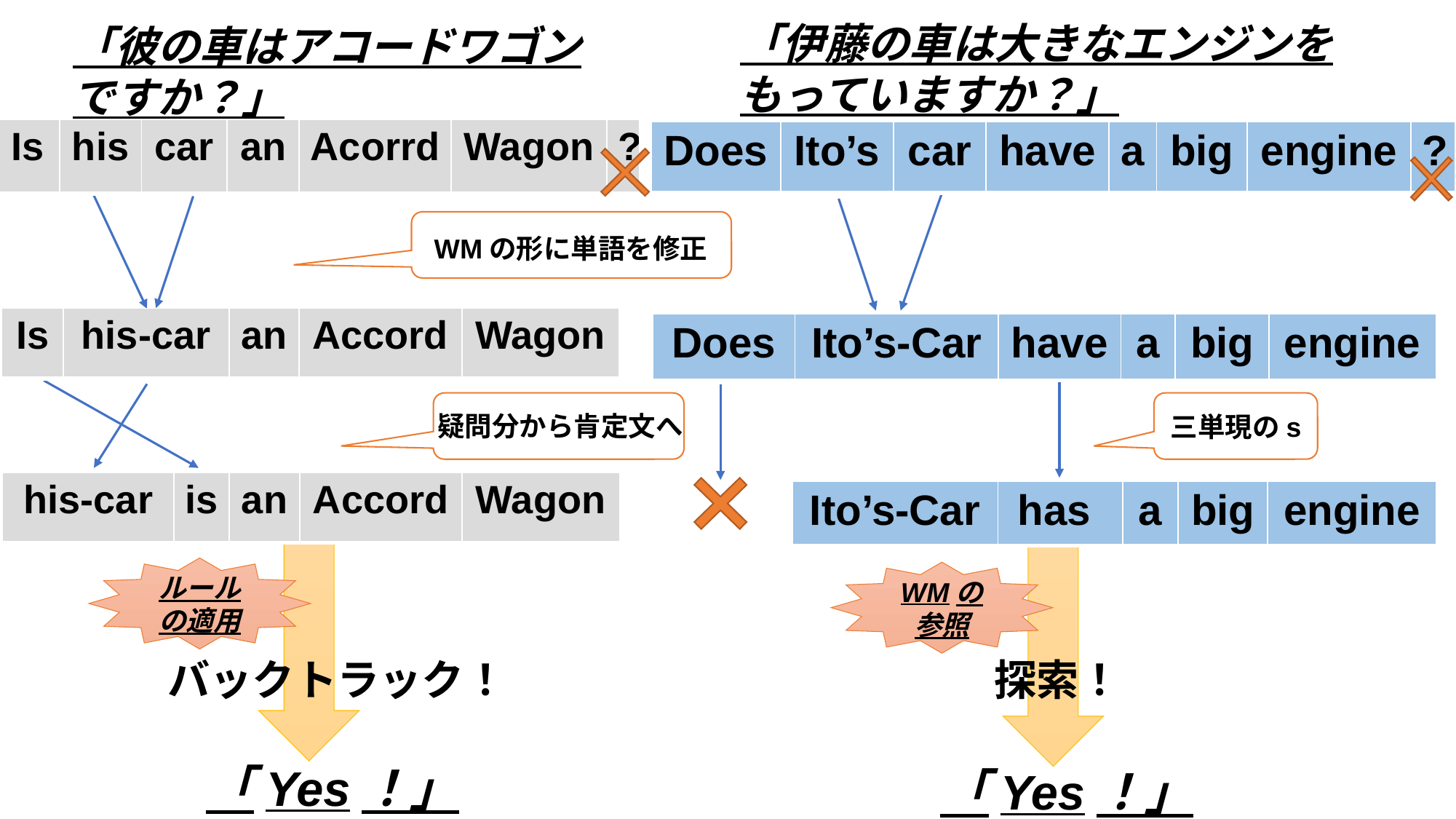

「伊藤の車は大きなエンジンを
もっていますか？」
「彼の車はアコードワゴン
ですか？」
| Is | his | car | an | Acorrd | Wagon | ? |
| --- | --- | --- | --- | --- | --- | --- |
| Does | Ito’s | car | have | a | big | engine | ? |
| --- | --- | --- | --- | --- | --- | --- | --- |

WMの形に単語を修正
| Is | his-car | an | Accord | Wagon |
| --- | --- | --- | --- | --- |
| Does | Ito’s-Car | have | a | big | engine |
| --- | --- | --- | --- | --- | --- |

三単現のs
疑問分から肯定文へ

| his-car | is | an | Accord | Wagon |
| --- | --- | --- | --- | --- |
| Ito’s-Car | has | a | big | engine |
| --- | --- | --- | --- | --- |

ルールの適用
WMの参照
バックトラック！
探索！
「Yes！」
「Yes！」